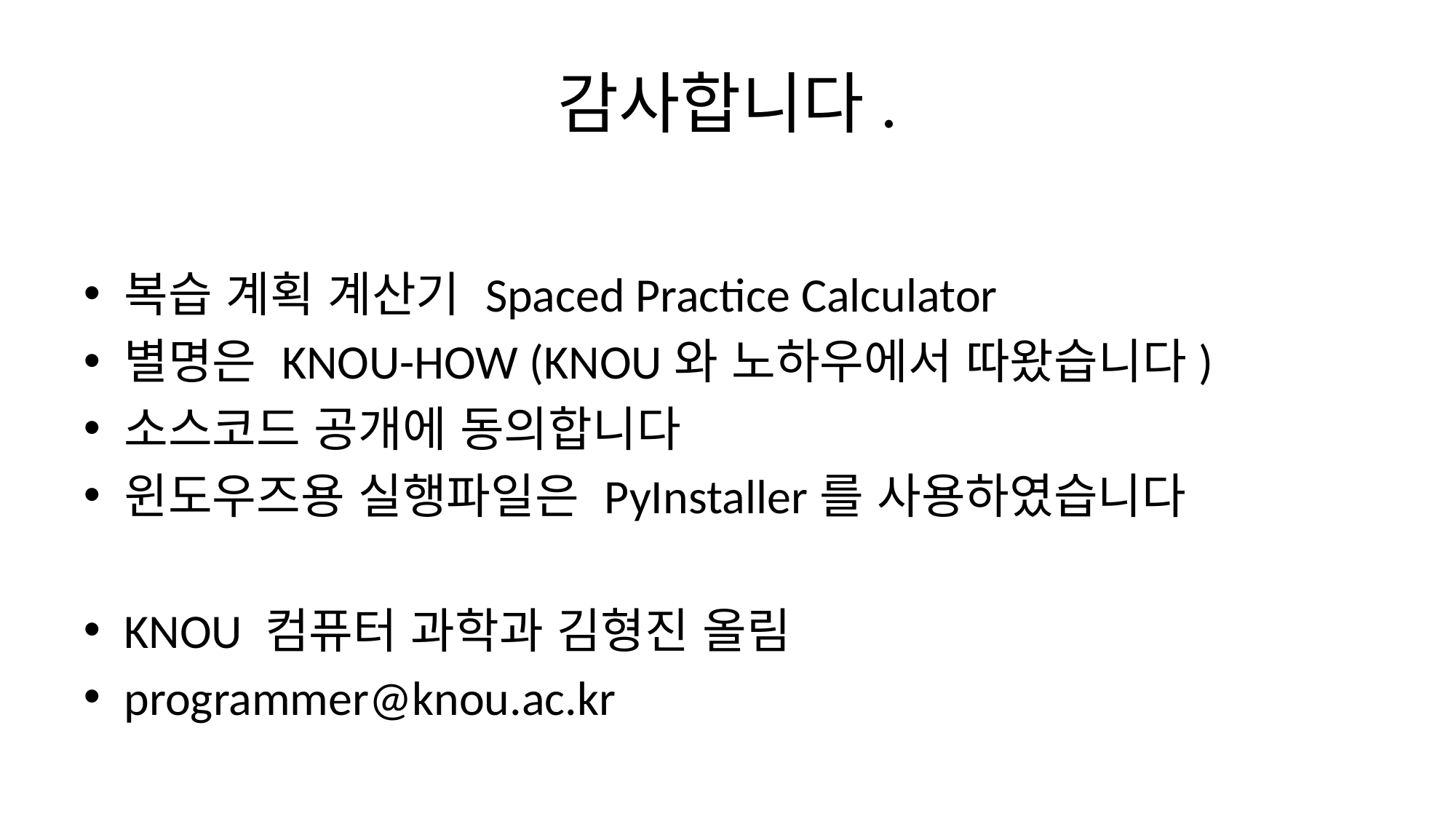

# 감사합니다.

복습 계획 계산기 Spaced Practice Calculator
별명은 KNOU-HOW (KNOU와 노하우에서 따왔습니다)
소스코드 공개에 동의합니다
윈도우즈용 실행파일은 PyInstaller를 사용하였습니다

KNOU 컴퓨터 과학과 김형진 올림
programmer@knou.ac.kr